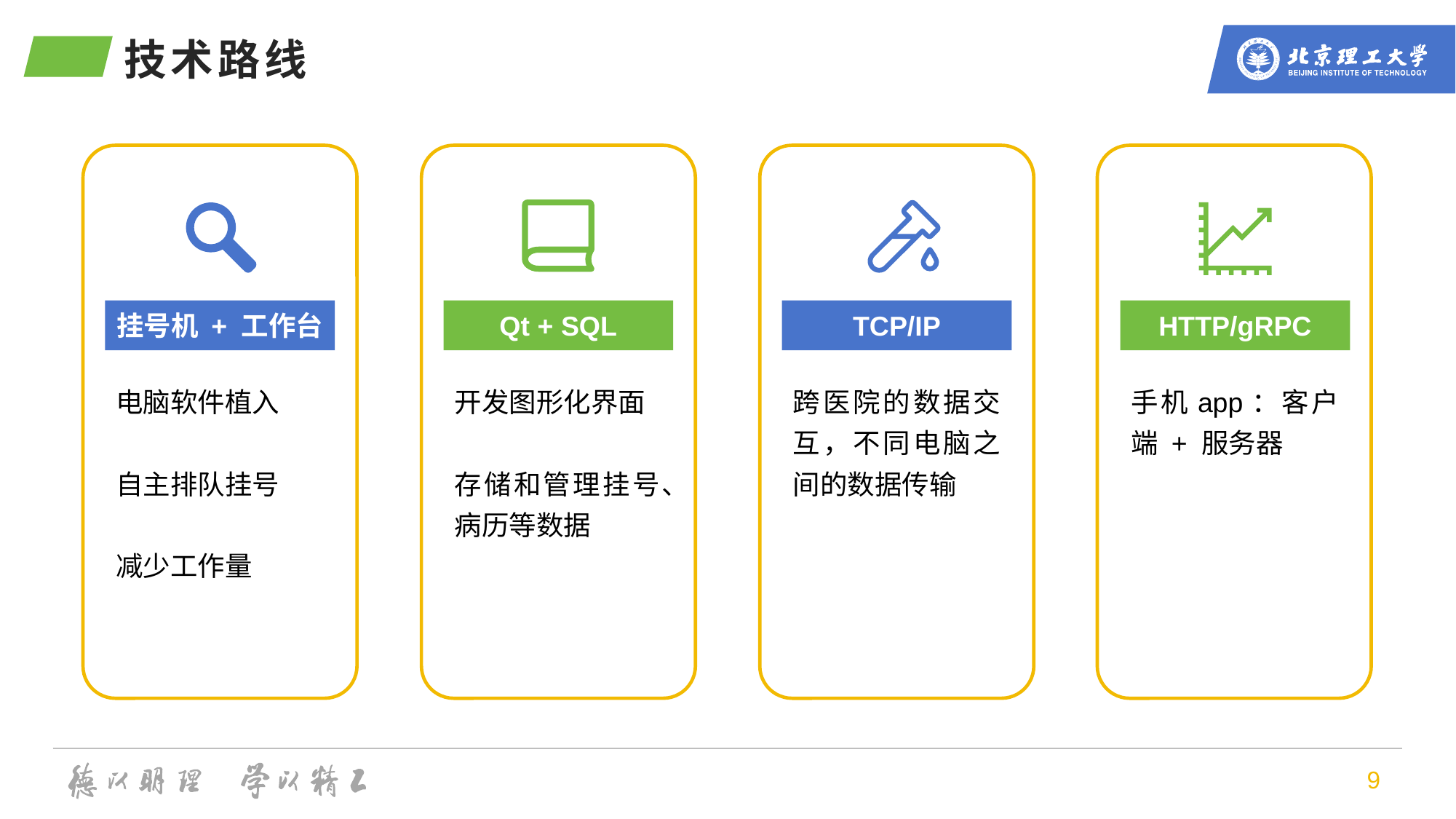

# 技术路线

挂号机 + 工作台
Qt + SQL
TCP/IP
HTTP/gRPC
电脑软件植入

自主排队挂号

减少工作量
开发图形化界面

存储和管理挂号、病历等数据
跨医院的数据交互，不同电脑之间的数据传输
手机app：客户端 + 服务器